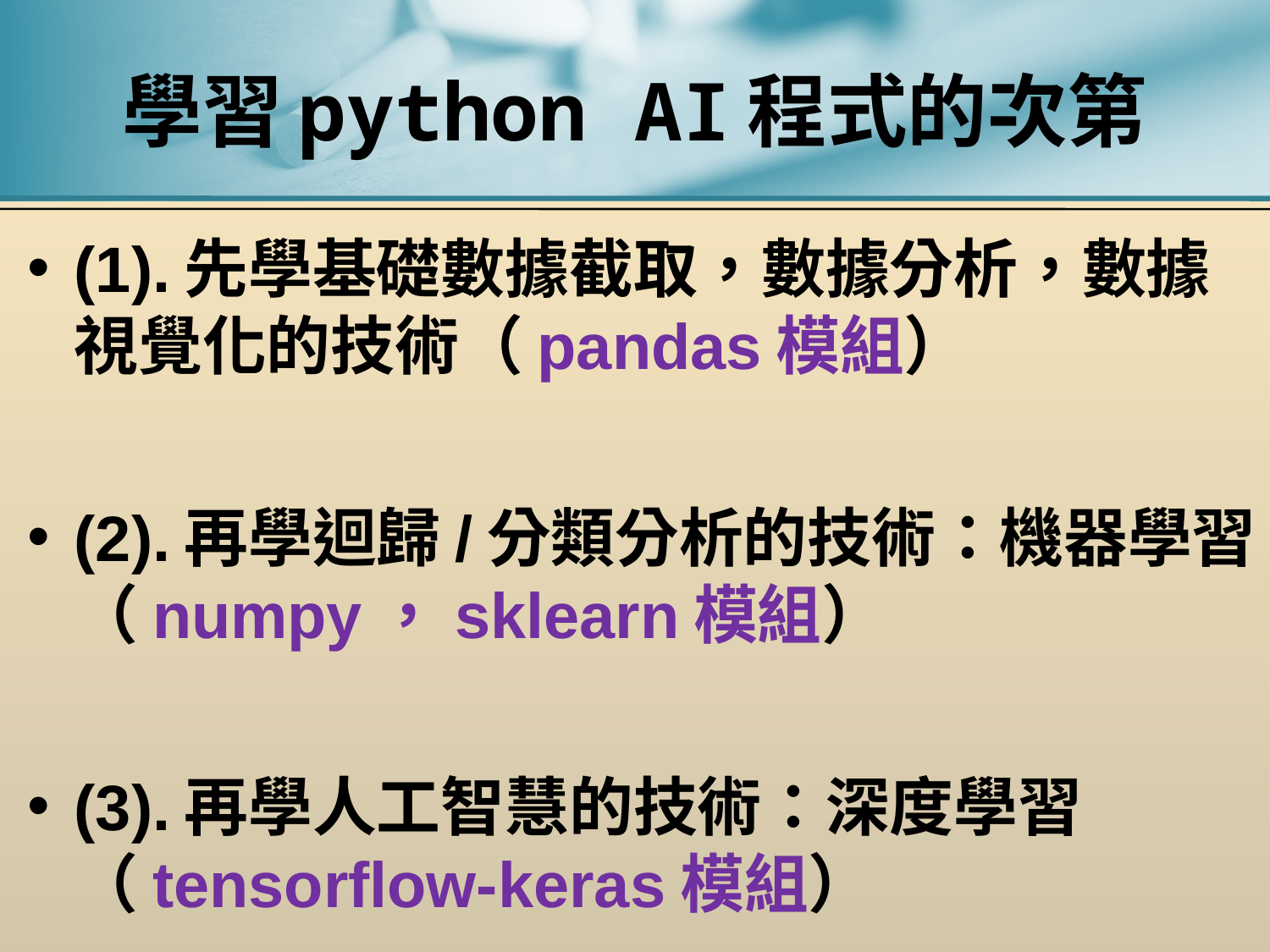

# 學習python AI程式的次第
(1).先學基礎數據截取，數據分析，數據視覺化的技術（pandas模組）

(2).再學迴歸/分類分析的技術：機器學習（numpy，sklearn模組）

(3).再學人工智慧的技術：深度學習（tensorflow-keras模組）